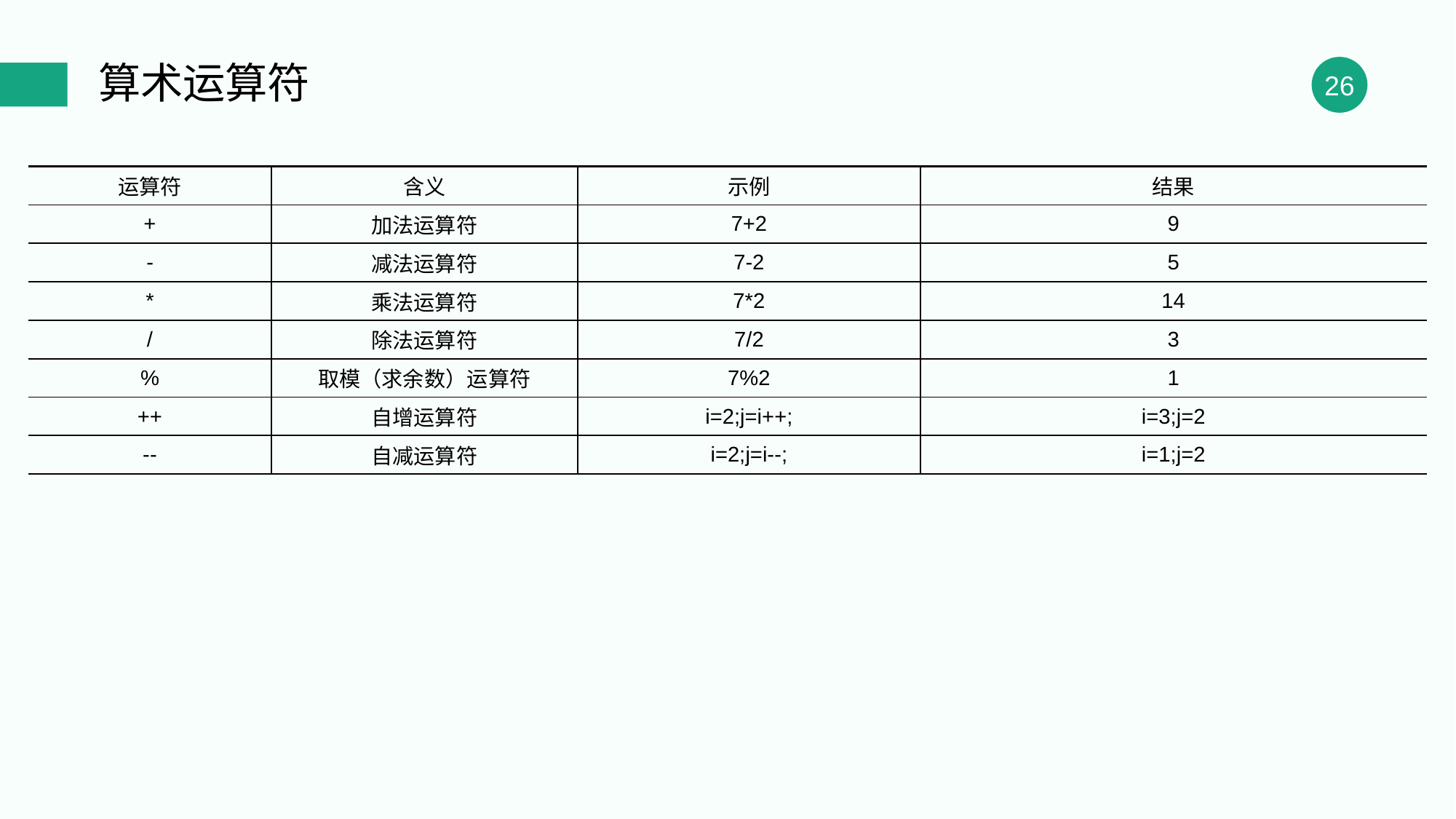

算术运算符
| 运算符 | 含义 | 示例 | 结果 |
| --- | --- | --- | --- |
| + | 加法运算符 | 7+2 | 9 |
| - | 减法运算符 | 7-2 | 5 |
| \* | 乘法运算符 | 7\*2 | 14 |
| / | 除法运算符 | 7/2 | 3 |
| % | 取模（求余数）运算符 | 7%2 | 1 |
| ++ | 自增运算符 | i=2;j=i++; | i=3;j=2 |
| -- | 自减运算符 | i=2;j=i--; | i=1;j=2 |